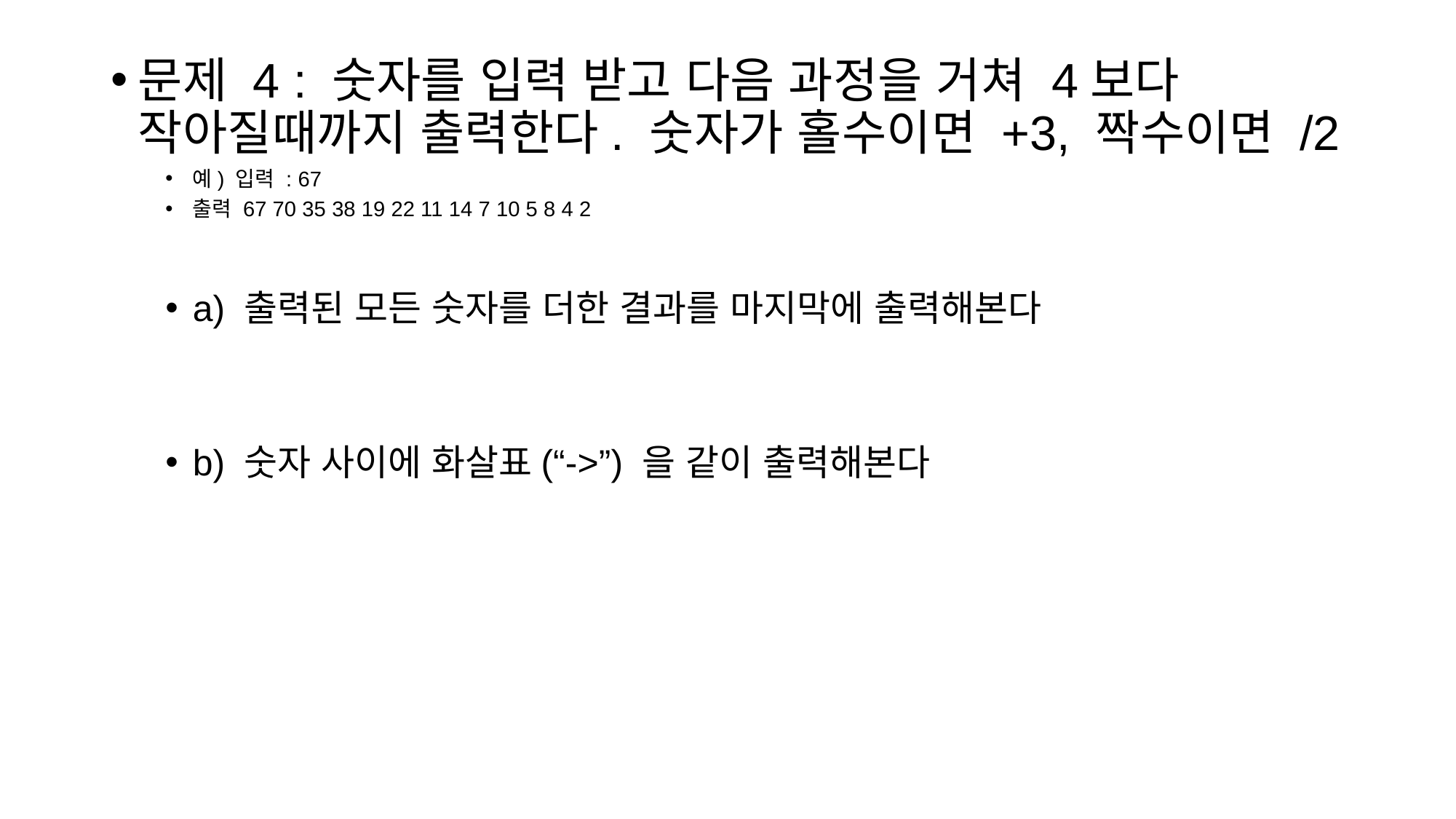

문제 4 : 숫자를 입력 받고 다음 과정을 거쳐 4보다 작아질때까지 출력한다. 숫자가 홀수이면 +3, 짝수이면 /2
예) 입력 : 67
출력 67 70 35 38 19 22 11 14 7 10 5 8 4 2

a) 출력된 모든 숫자를 더한 결과를 마지막에 출력해본다

b) 숫자 사이에 화살표(“->”) 을 같이 출력해본다